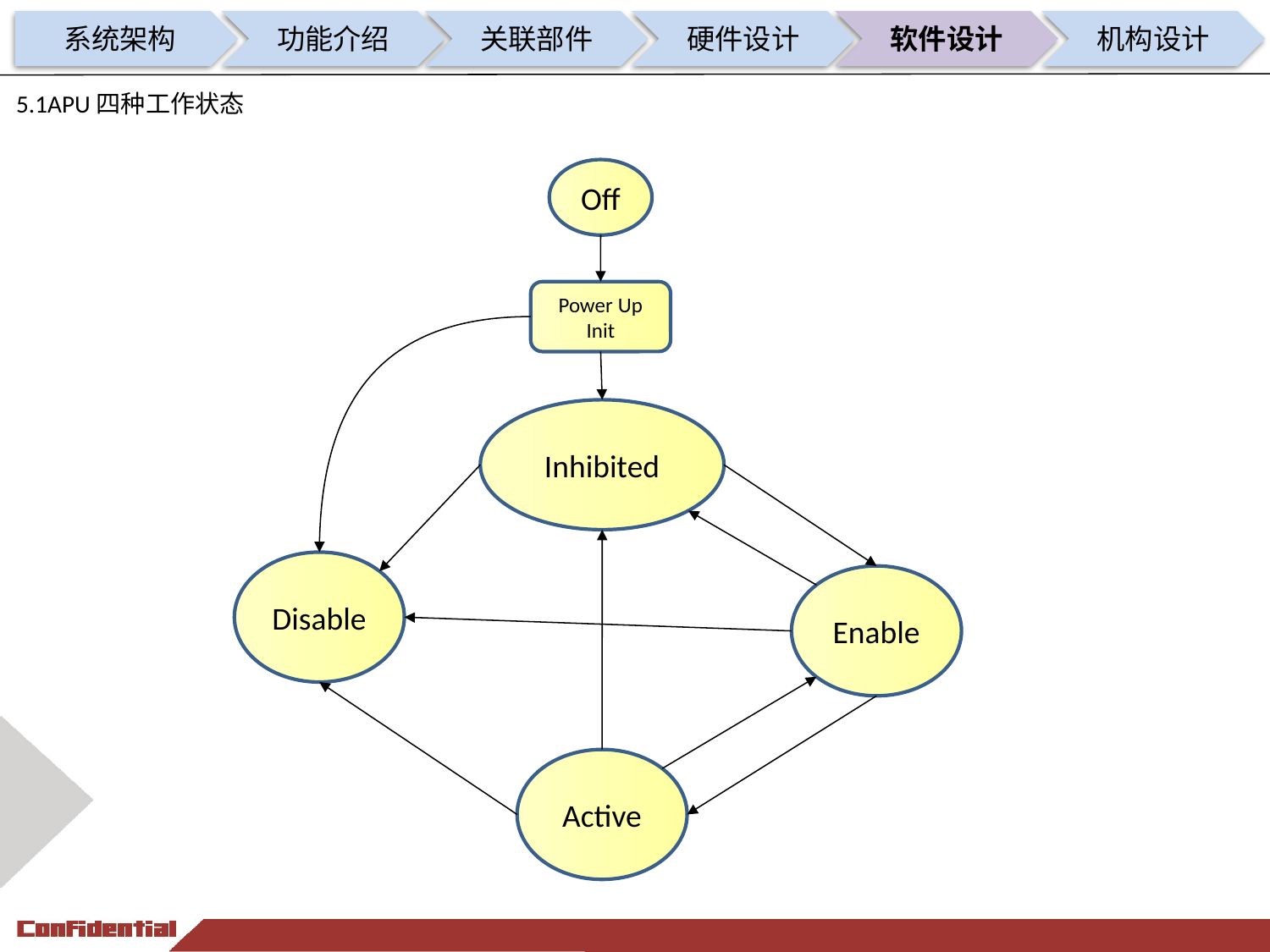

系统架构
功能介绍
关联部件
硬件设计
软件设计
机构设计
5.1APU四种工作状态
Off
Power Up Init
Inhibited
Disable
Enable
Active